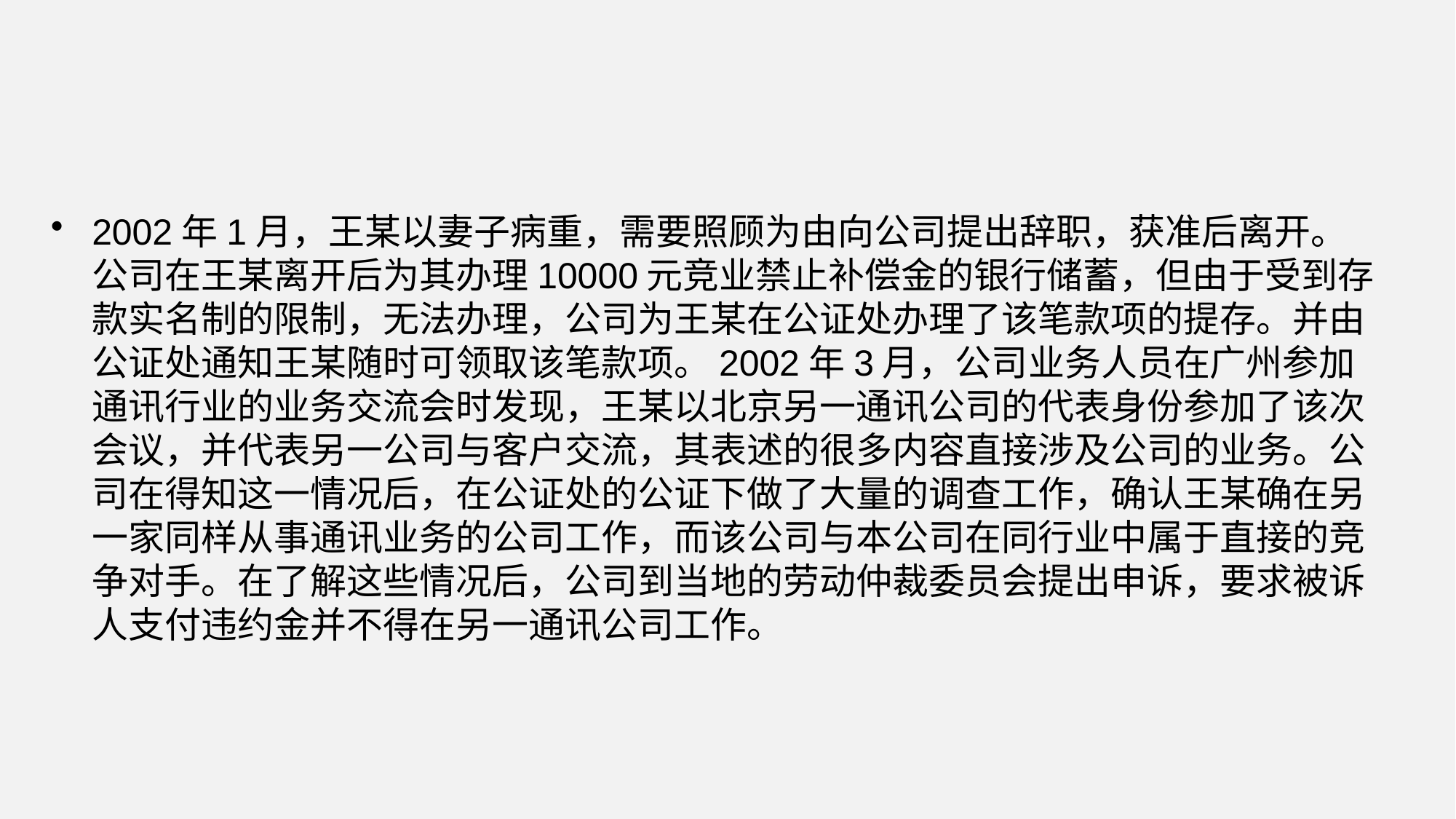

2002年1月，王某以妻子病重，需要照顾为由向公司提出辞职，获准后离开。公司在王某离开后为其办理10000元竞业禁止补偿金的银行储蓄，但由于受到存款实名制的限制，无法办理，公司为王某在公证处办理了该笔款项的提存。并由公证处通知王某随时可领取该笔款项。2002年3月，公司业务人员在广州参加通讯行业的业务交流会时发现，王某以北京另一通讯公司的代表身份参加了该次会议，并代表另一公司与客户交流，其表述的很多内容直接涉及公司的业务。公司在得知这一情况后，在公证处的公证下做了大量的调查工作，确认王某确在另一家同样从事通讯业务的公司工作，而该公司与本公司在同行业中属于直接的竞争对手。在了解这些情况后，公司到当地的劳动仲裁委员会提出申诉，要求被诉人支付违约金并不得在另一通讯公司工作。